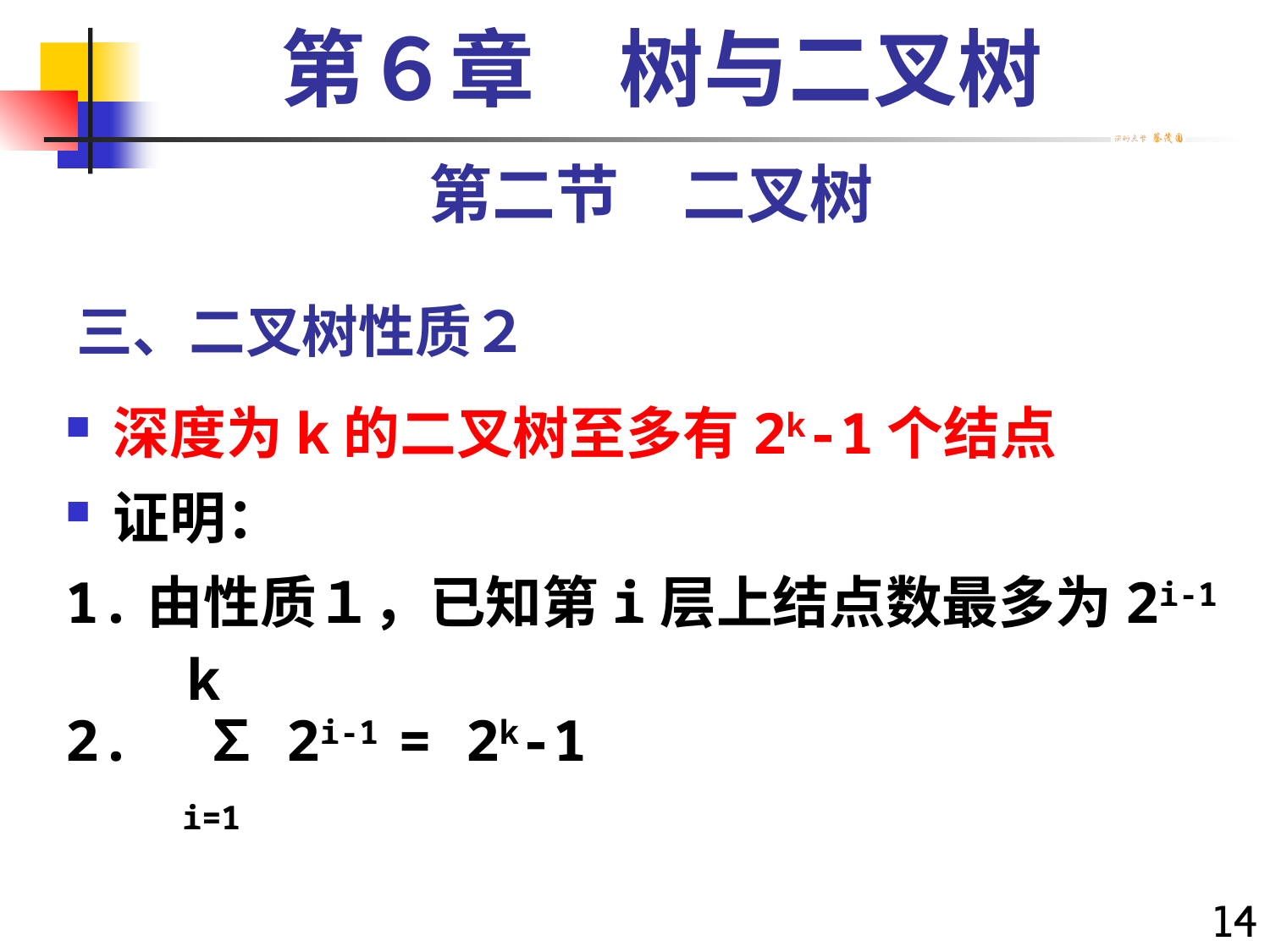

第６章　树与二叉树
第二节　二叉树
# 三、二叉树性质２
深度为k的二叉树至多有2k-1个结点
证明：
1.由性质１，已知第i层上结点数最多为2i-1
 　  k
2.　∑ 2i-1 = 2k-1
      i=1
14